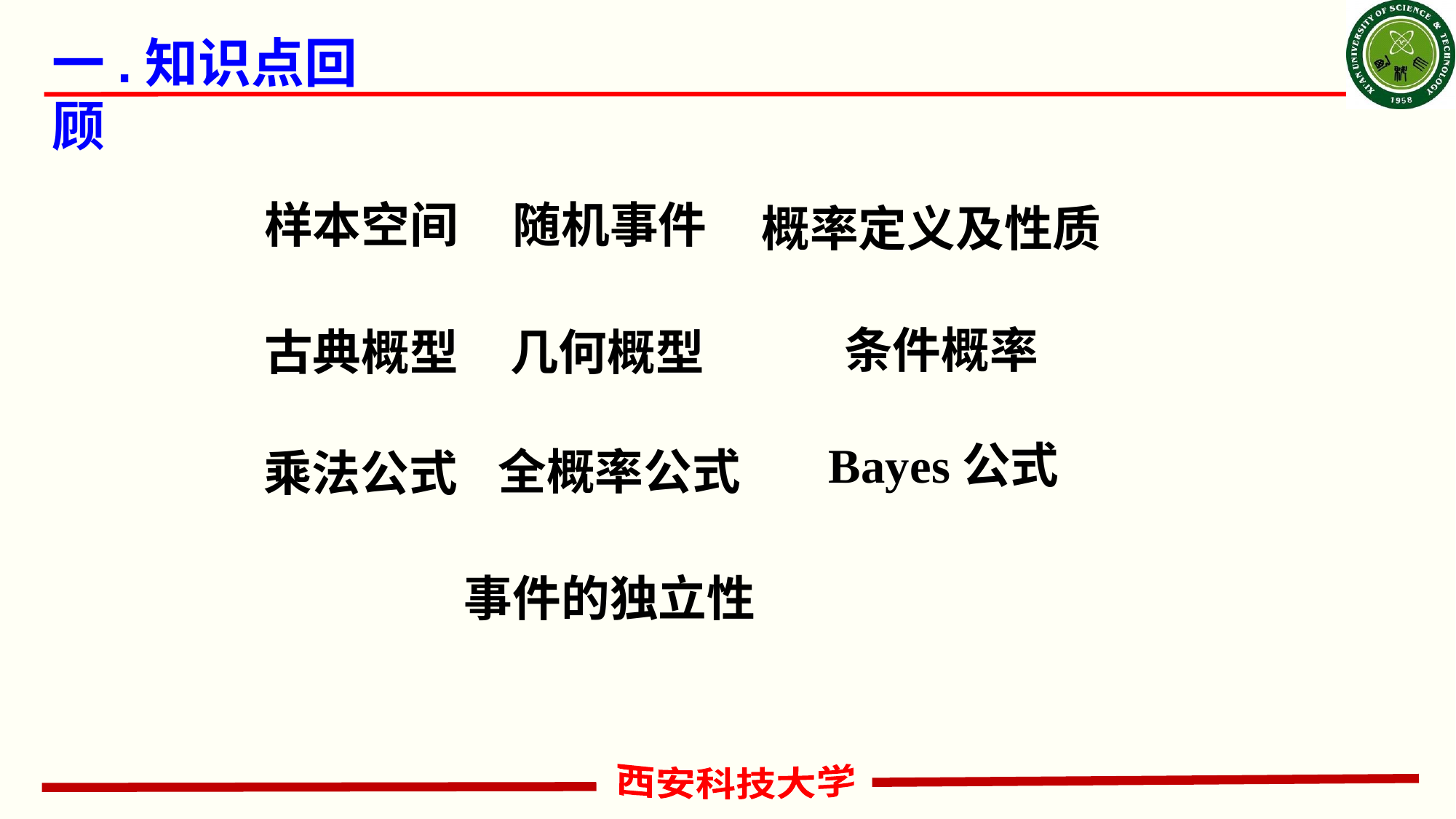

# 一.知识点回顾
样本空间
随机事件
概率定义及性质
条件概率
古典概型
几何概型
Bayes公式
全概率公式
乘法公式

事件的独立性